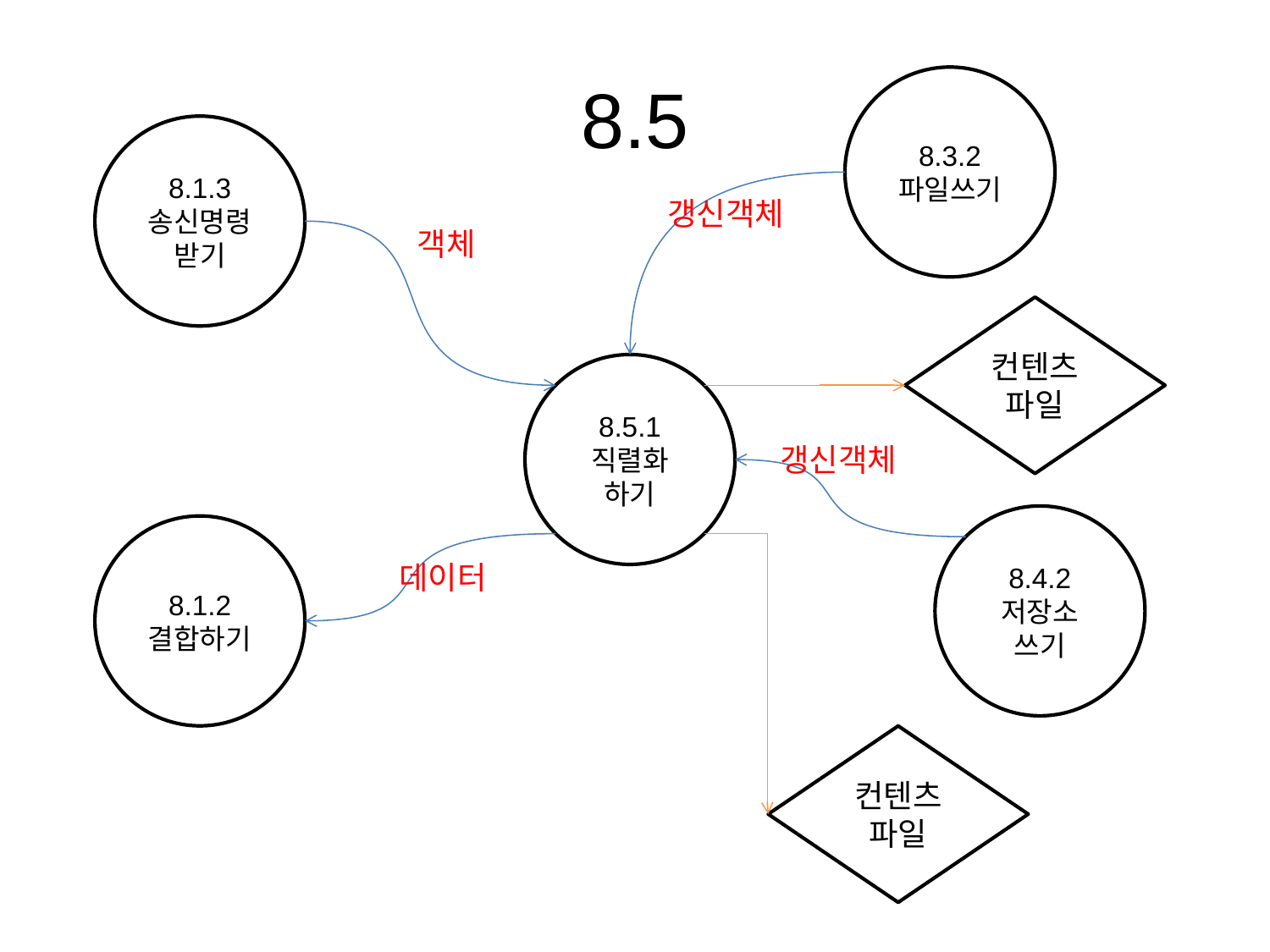

# 8.5
8.3.2
파일쓰기
8.1.3
송신명령
받기
갱신객체
객체
컨텐츠
파일
8.5.1
직렬화
하기
갱신객체
8.4.2
저장소
쓰기
8.1.2
결합하기
데이터
컨텐츠
파일